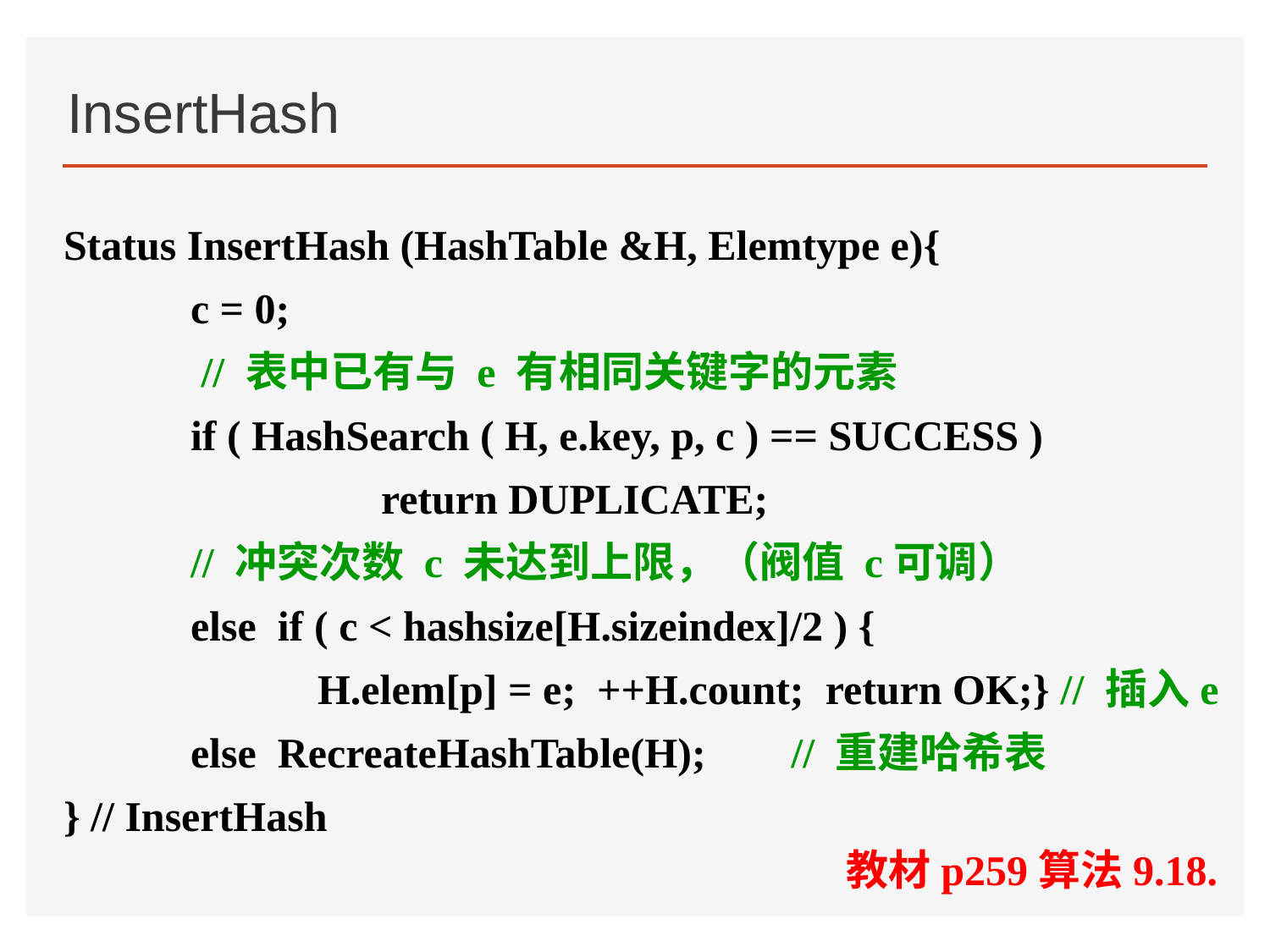

# InsertHash
Status InsertHash (HashTable &H, Elemtype e){
	c = 0;
	 // 表中已有与 e 有相同关键字的元素
	if ( HashSearch ( H, e.key, p, c ) == SUCCESS )
		      return DUPLICATE;
            // 冲突次数 c 未达到上限，（阀值 c可调）
	else  if ( c < hashsize[H.sizeindex]/2 ) {
		H.elem[p] = e;  ++H.count;  return OK;} // 插入e
	else  RecreateHashTable(H);        // 重建哈希表
} // InsertHash
教材p259算法9.18.